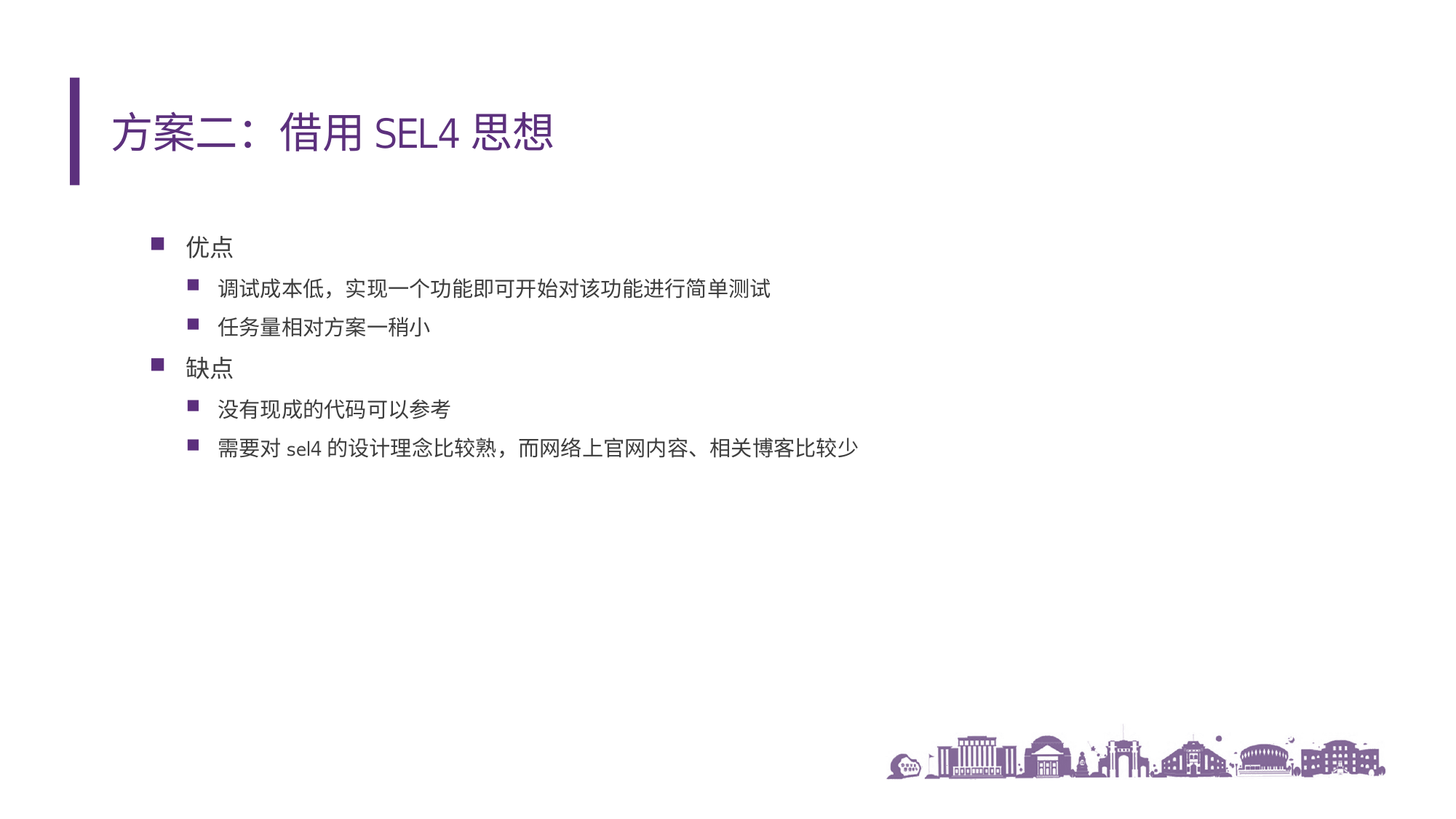

# 方案二：借用sel4思想

优点
调试成本低，实现一个功能即可开始对该功能进行简单测试
任务量相对方案一稍小
缺点
没有现成的代码可以参考
需要对sel4的设计理念比较熟，而网络上官网内容、相关博客比较少